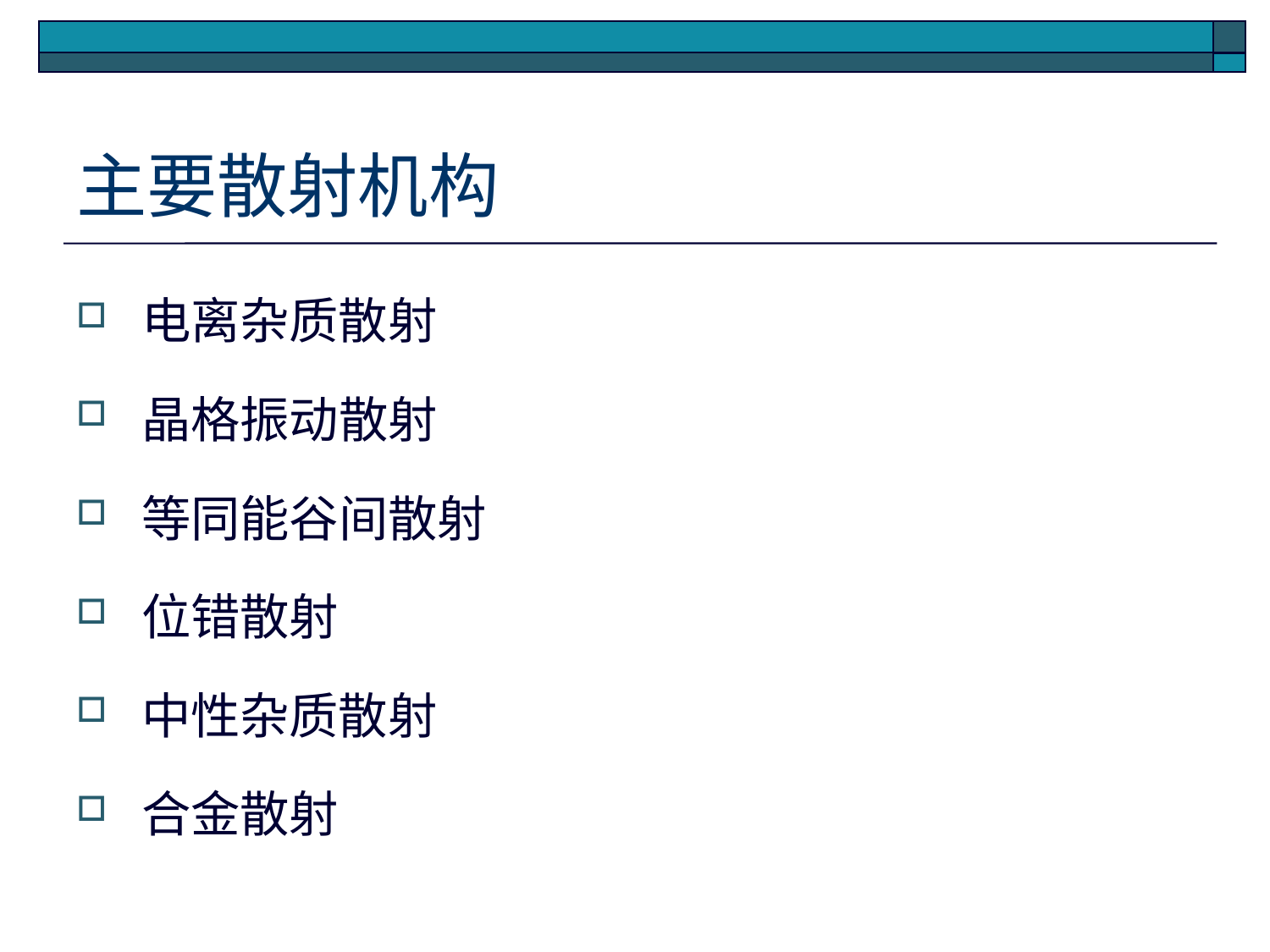

# 主要散射机构
电离杂质散射
晶格振动散射
等同能谷间散射
位错散射
中性杂质散射
合金散射

22